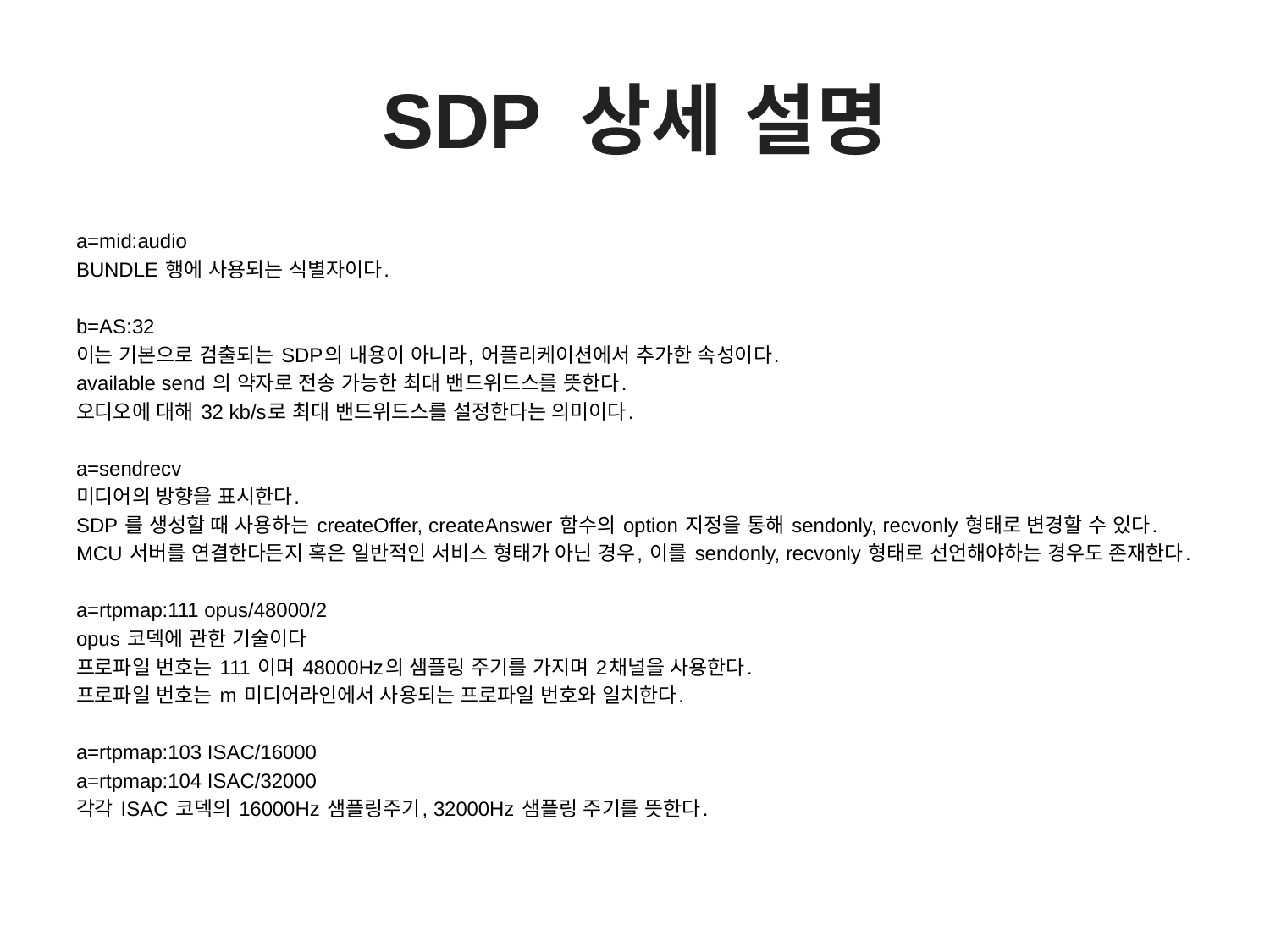

# SDP 상세 설명
a=mid:audio
BUNDLE 행에 사용되는 식별자이다.

b=AS:32
이는 기본으로 검출되는 SDP의 내용이 아니라, 어플리케이션에서 추가한 속성이다.
available send 의 약자로 전송 가능한 최대 밴드위드스를 뜻한다.
오디오에 대해 32 kb/s로 최대 밴드위드스를 설정한다는 의미이다.

a=sendrecv
미디어의 방향을 표시한다.
SDP 를 생성할 때 사용하는 createOffer, createAnswer 함수의 option 지정을 통해 sendonly, recvonly 형태로 변경할 수 있다.
MCU 서버를 연결한다든지 혹은 일반적인 서비스 형태가 아닌 경우, 이를 sendonly, recvonly 형태로 선언해야하는 경우도 존재한다.

a=rtpmap:111 opus/48000/2
opus 코덱에 관한 기술이다
프로파일 번호는 111 이며 48000Hz의 샘플링 주기를 가지며 2채널을 사용한다.
프로파일 번호는 m 미디어라인에서 사용되는 프로파일 번호와 일치한다.

a=rtpmap:103 ISAC/16000
a=rtpmap:104 ISAC/32000
각각 ISAC 코덱의 16000Hz 샘플링주기, 32000Hz 샘플링 주기를 뜻한다.